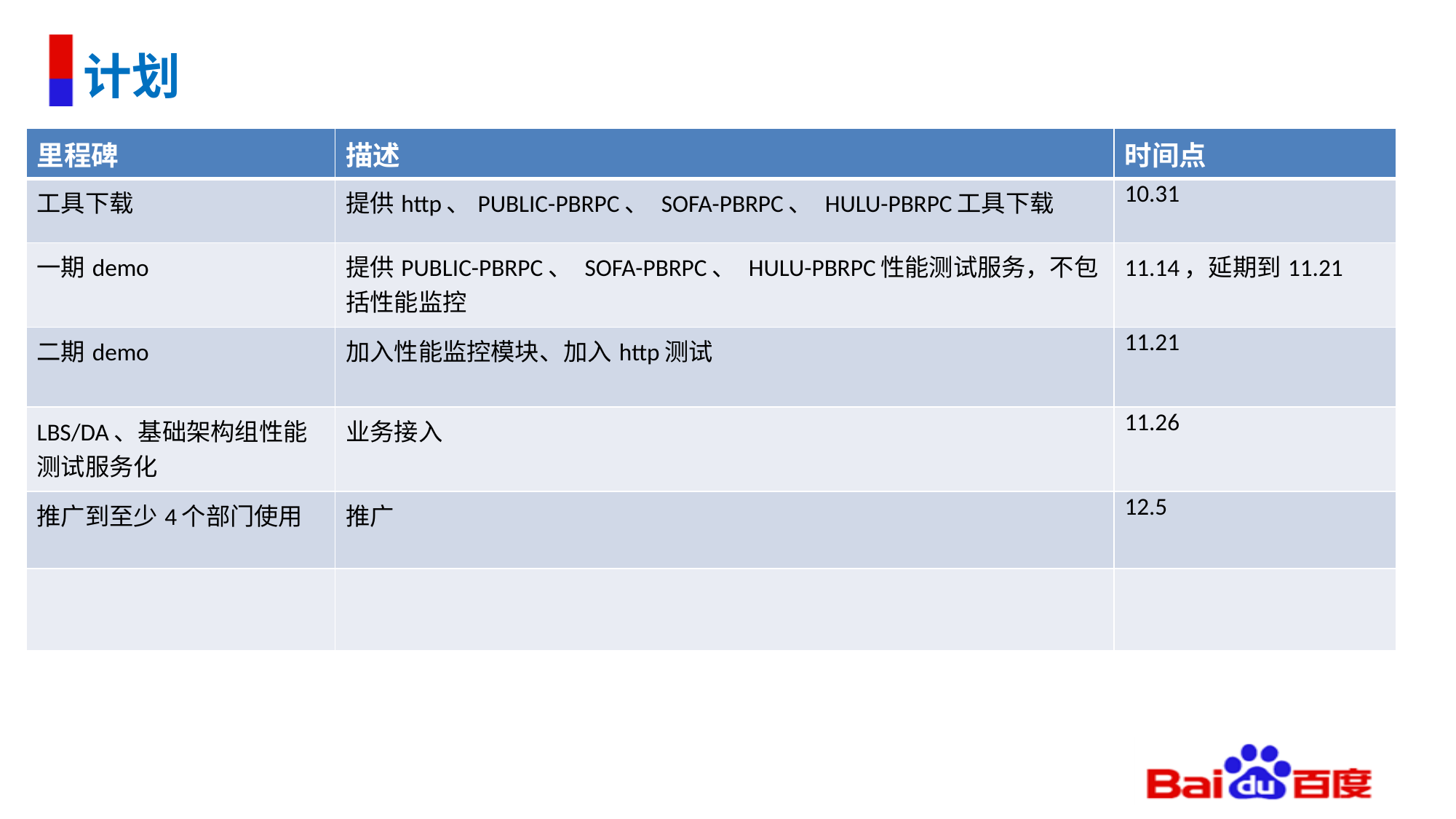

# 计划
| 里程碑 | 描述 | 时间点 |
| --- | --- | --- |
| 工具下载 | 提供http、PUBLIC-PBRPC、 SOFA-PBRPC、 HULU-PBRPC工具下载 | 10.31 |
| 一期demo | 提供PUBLIC-PBRPC、 SOFA-PBRPC、 HULU-PBRPC性能测试服务，不包括性能监控 | 11.14，延期到11.21 |
| 二期demo | 加入性能监控模块、加入http测试 | 11.21 |
| LBS/DA、基础架构组性能测试服务化 | 业务接入 | 11.26 |
| 推广到至少4个部门使用 | 推广 | 12.5 |
|  |  |  |